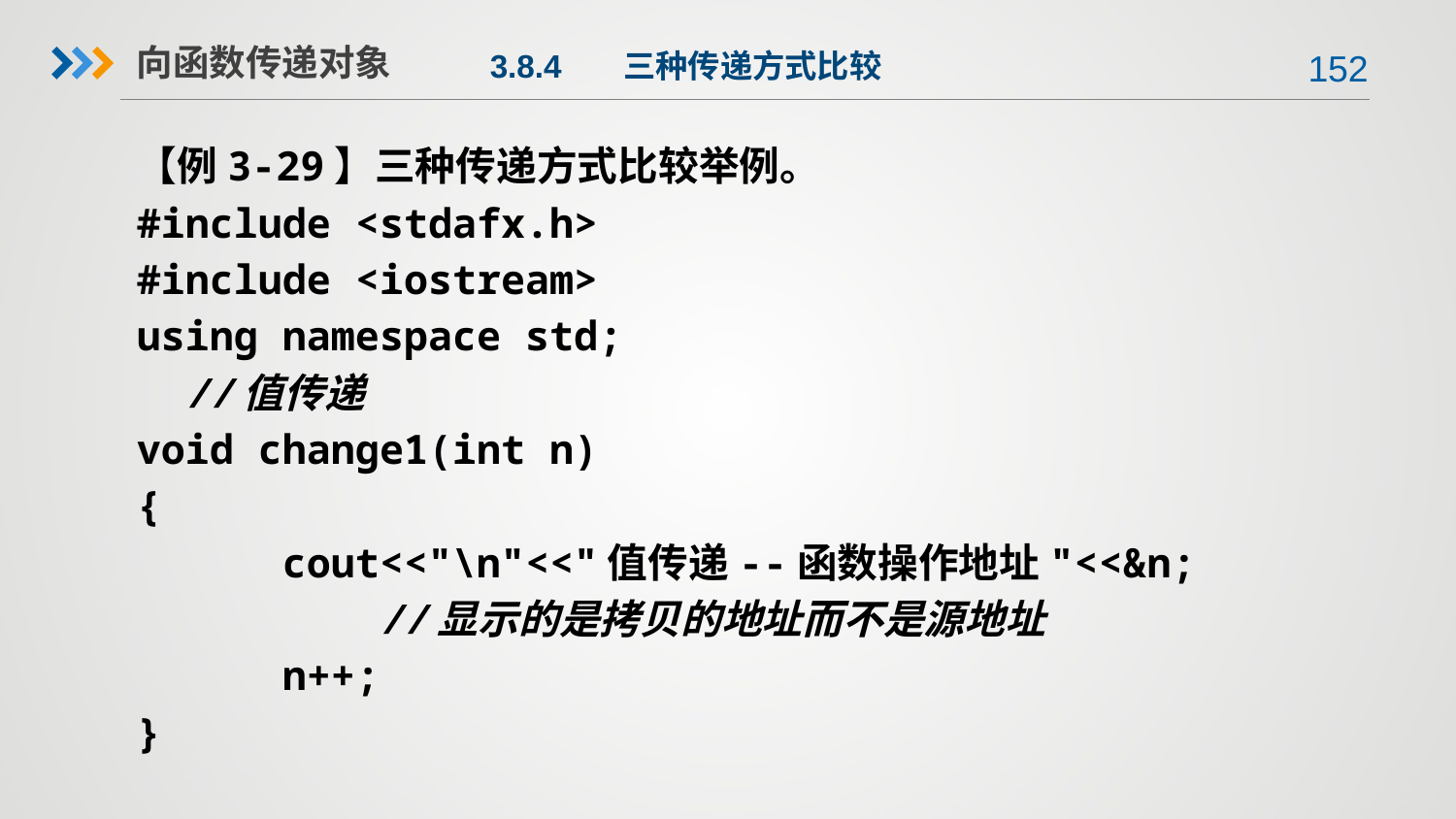

向函数传递对象
3.8.4      三种传递方式比较
【例3-29】三种传递方式比较举例。
#include <stdafx.h>
#include <iostream>
using namespace std;
  //值传递
void change1(int n)
{
      cout<<"\n"<<"值传递--函数操作地址"<<&n;
          //显示的是拷贝的地址而不是源地址
      n++;
}